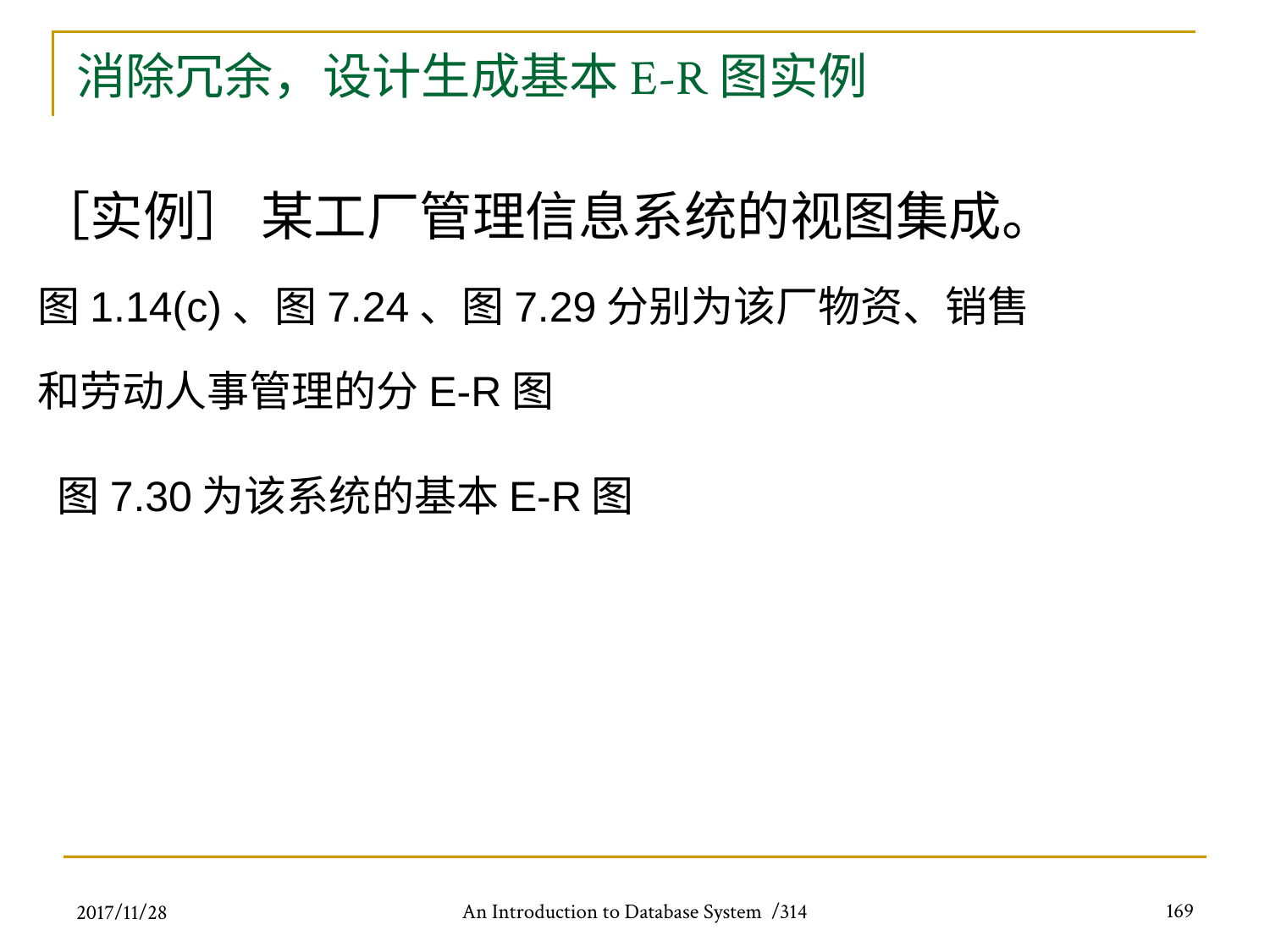

支持的数据模型，它是各种数据模型的共同基础，因而比数据模型更一般、更抽象、更接近现实世界。

# 消除冗余，设计生成基本E-R图实例
［实例］ 某工厂管理信息系统的视图集成。
图1.14(c)、图7.24、图7.29分别为该厂物资、销售
和劳动人事管理的分E-R图
 图7.30为该系统的基本E-R图
2017/11/28
169
An Introduction to Database System  /314